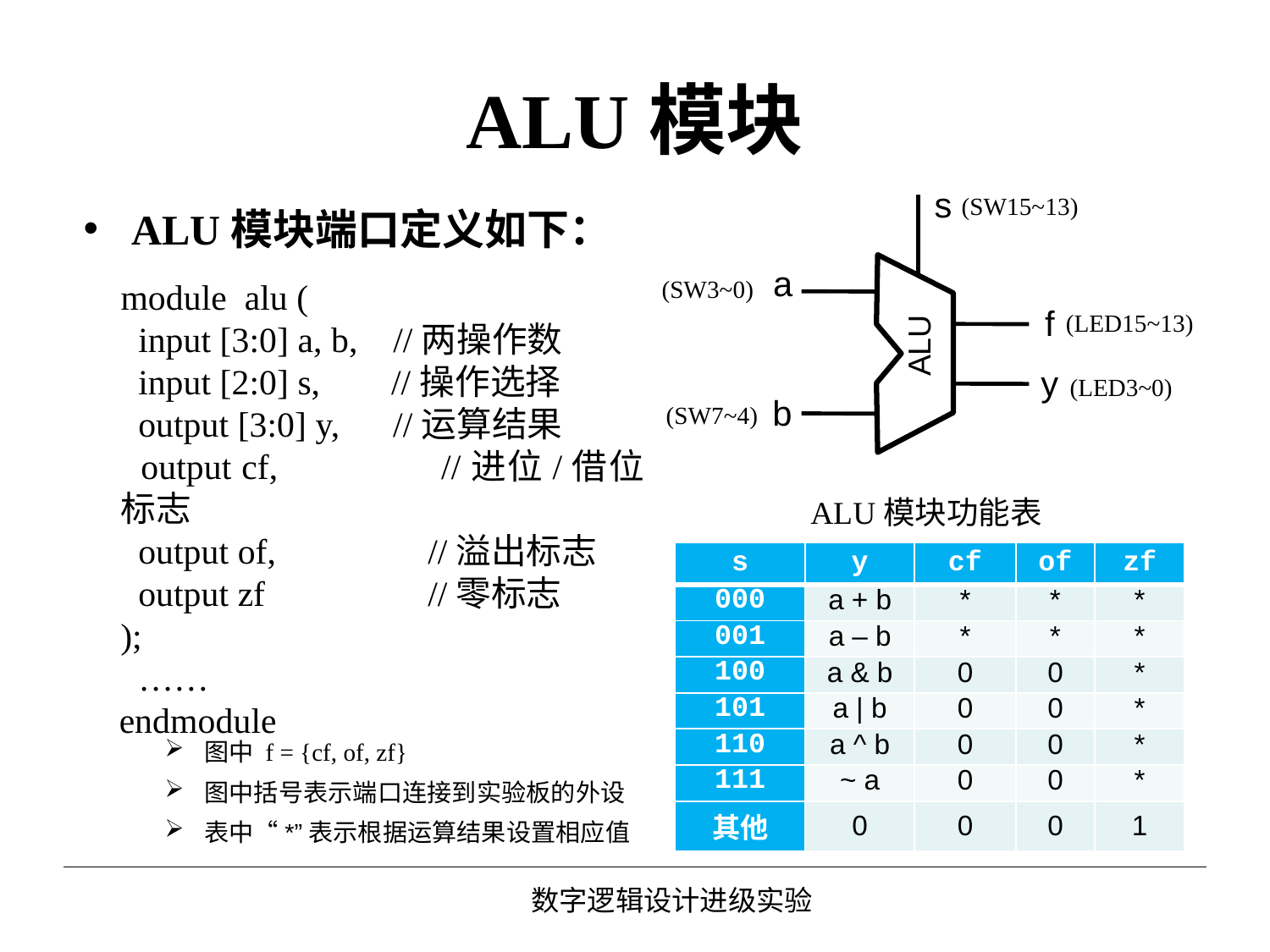

# ALU模块
s

a
f
ALU
y
b
(SW15~13)
ALU模块端口定义如下：
module  alu (
  input [3:0] a, b,    //两操作数
  input [2:0] s,        //操作选择
  output [3:0] y,      //运算结果
  output cf, 	      //进位/借位标志
  output of, 	      //溢出标志
  output zf 	      //零标志
);
  ……
    endmodule
(SW3~0)
(LED15~13)
(LED3~0)
(SW7~4)
ALU模块功能表
| s | y | cf | of | zf |
| --- | --- | --- | --- | --- |
| 000 | a + b | \* | \* | \* |
| 001 | a – b | \* | \* | \* |
| 100 | a & b | 0 | 0 | \* |
| 101 | a | b | 0 | 0 | \* |
| 110 | a ^ b | 0 | 0 | \* |
| 111 | ~ a | 0 | 0 | \* |
| 其他 | 0 | 0 | 0 | 1 |
图中 f = {cf, of, zf}
图中括号表示端口连接到实验板的外设
表中“*”表示根据运算结果设置相应值

数字逻辑设计进级实验
4